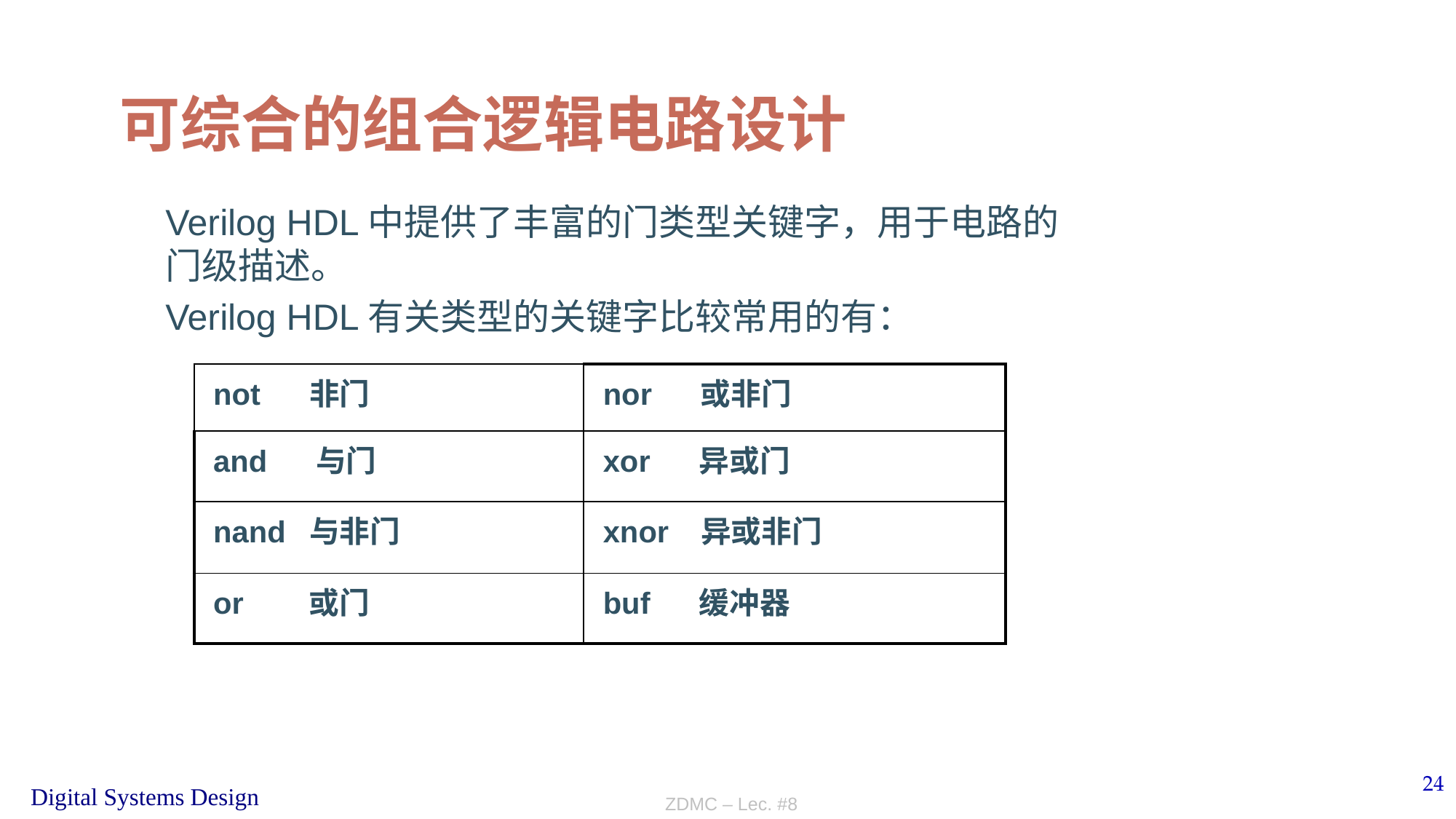

# 可综合的组合逻辑电路设计
Verilog HDL中提供了丰富的门类型关键字，用于电路的门级描述。
Verilog HDL有关类型的关键字比较常用的有：
| not 非门 | nor 或非门 |
| --- | --- |
| and 与门 | xor 异或门 |
| nand 与非门 | xnor 异或非门 |
| or 或门 | buf 缓冲器 |
ZDMC – Lec. #8
24